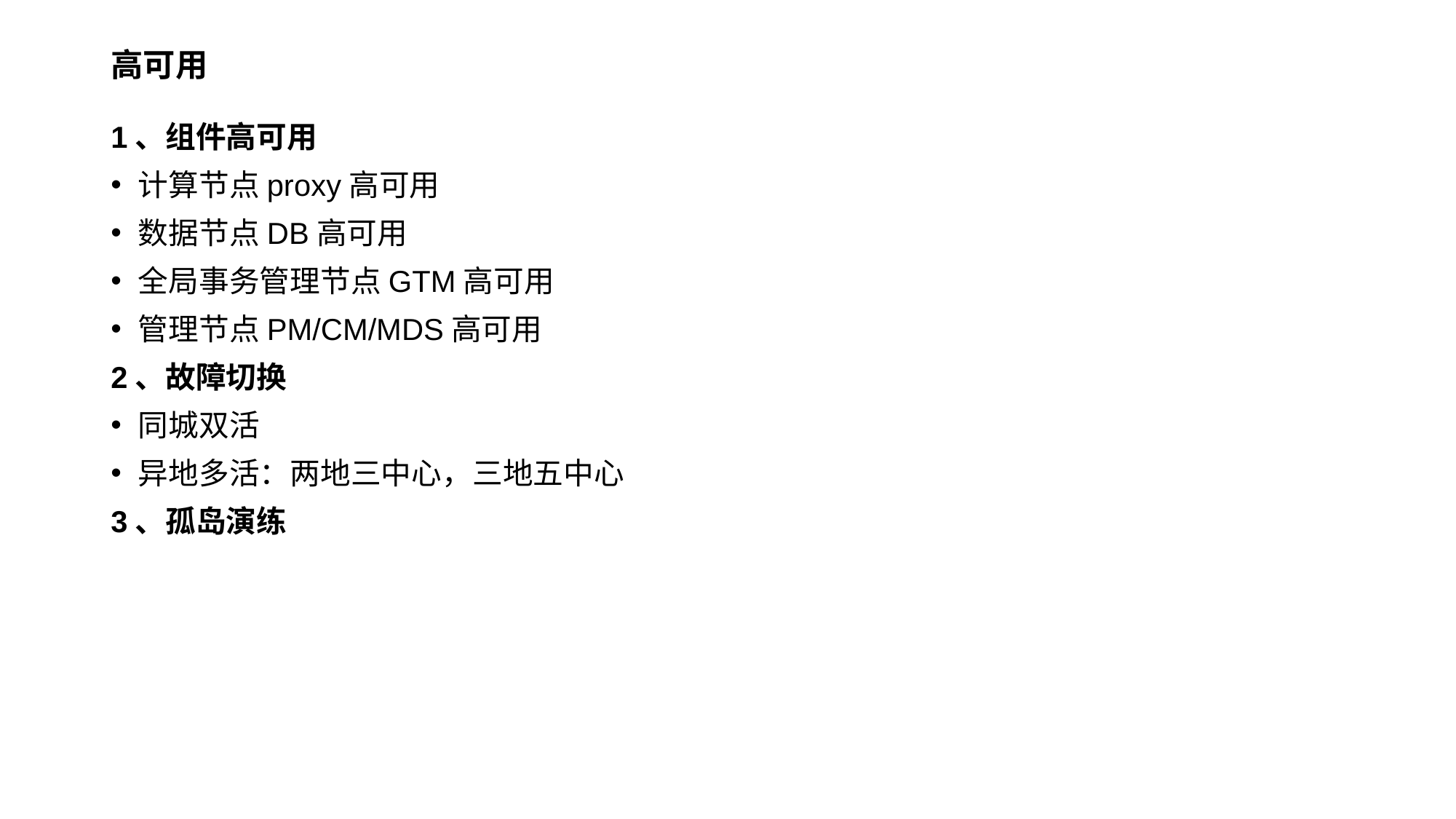

# 高可用
1、组件高可用
计算节点proxy高可用
数据节点DB高可用
全局事务管理节点GTM高可用
管理节点PM/CM/MDS高可用
2、故障切换
同城双活
异地多活：两地三中心，三地五中心
3、孤岛演练